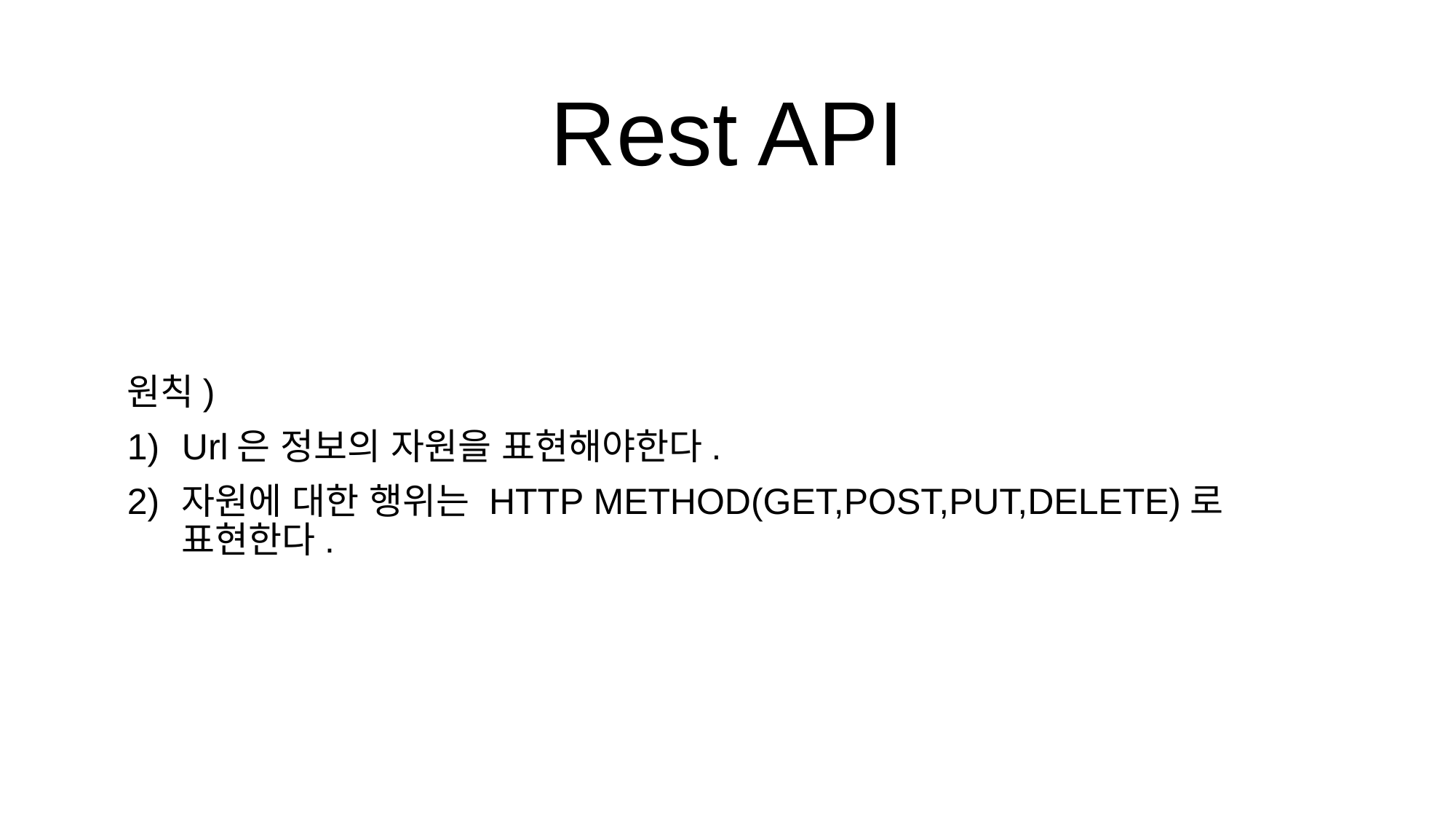

# Rest API
원칙)
Url은 정보의 자원을 표현해야한다.
자원에 대한 행위는 HTTP METHOD(GET,POST,PUT,DELETE)로 표현한다.